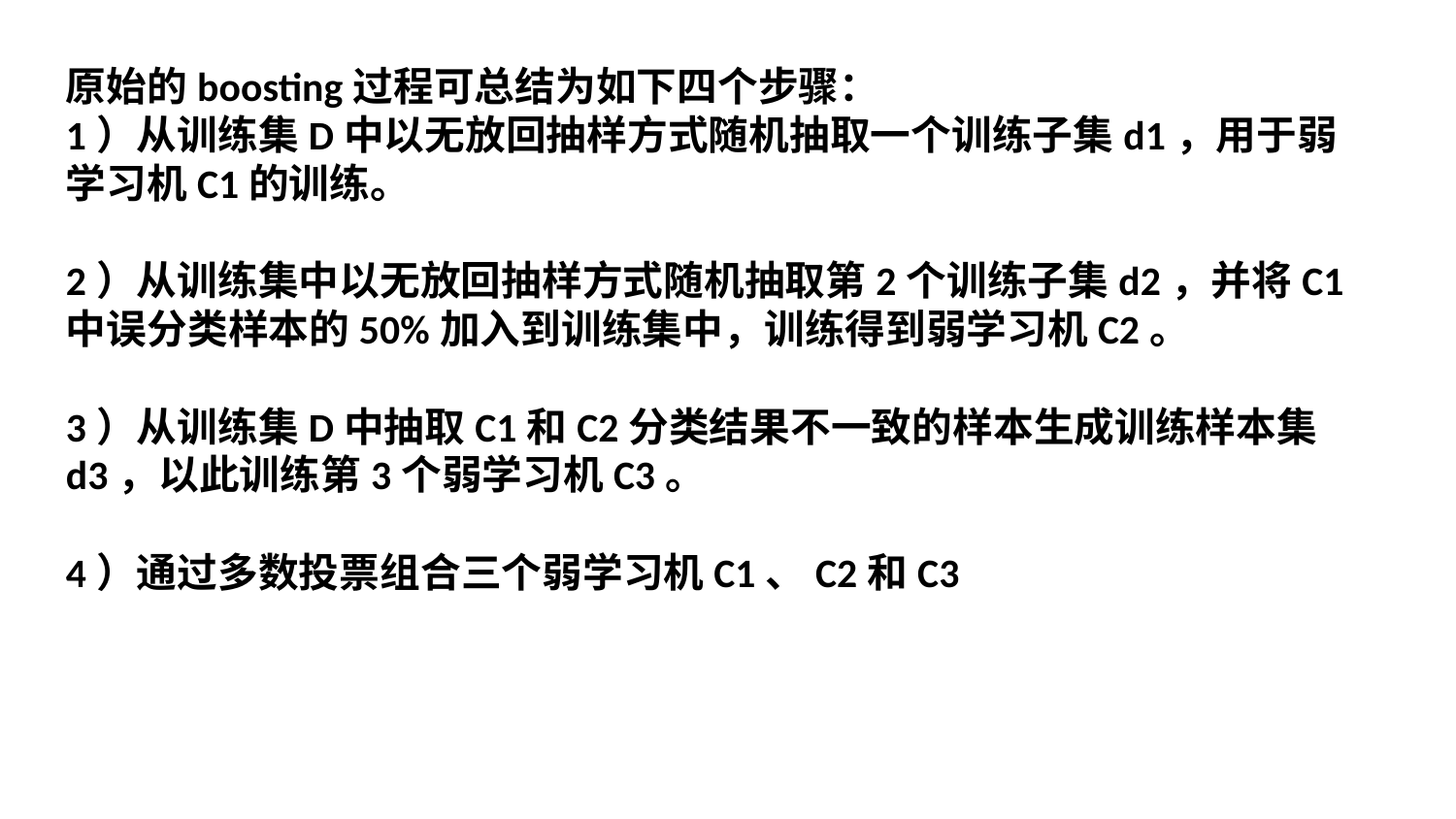

原始的boosting过程可总结为如下四个步骤：
1）从训练集D中以无放回抽样方式随机抽取一个训练子集d1，用于弱学习机C1的训练。

2）从训练集中以无放回抽样方式随机抽取第2个训练子集d2，并将C1中误分类样本的50%加入到训练集中，训练得到弱学习机C2。

3）从训练集D中抽取C1和C2分类结果不一致的样本生成训练样本集d3，以此训练第3个弱学习机C3。

4）通过多数投票组合三个弱学习机C1、C2和C3